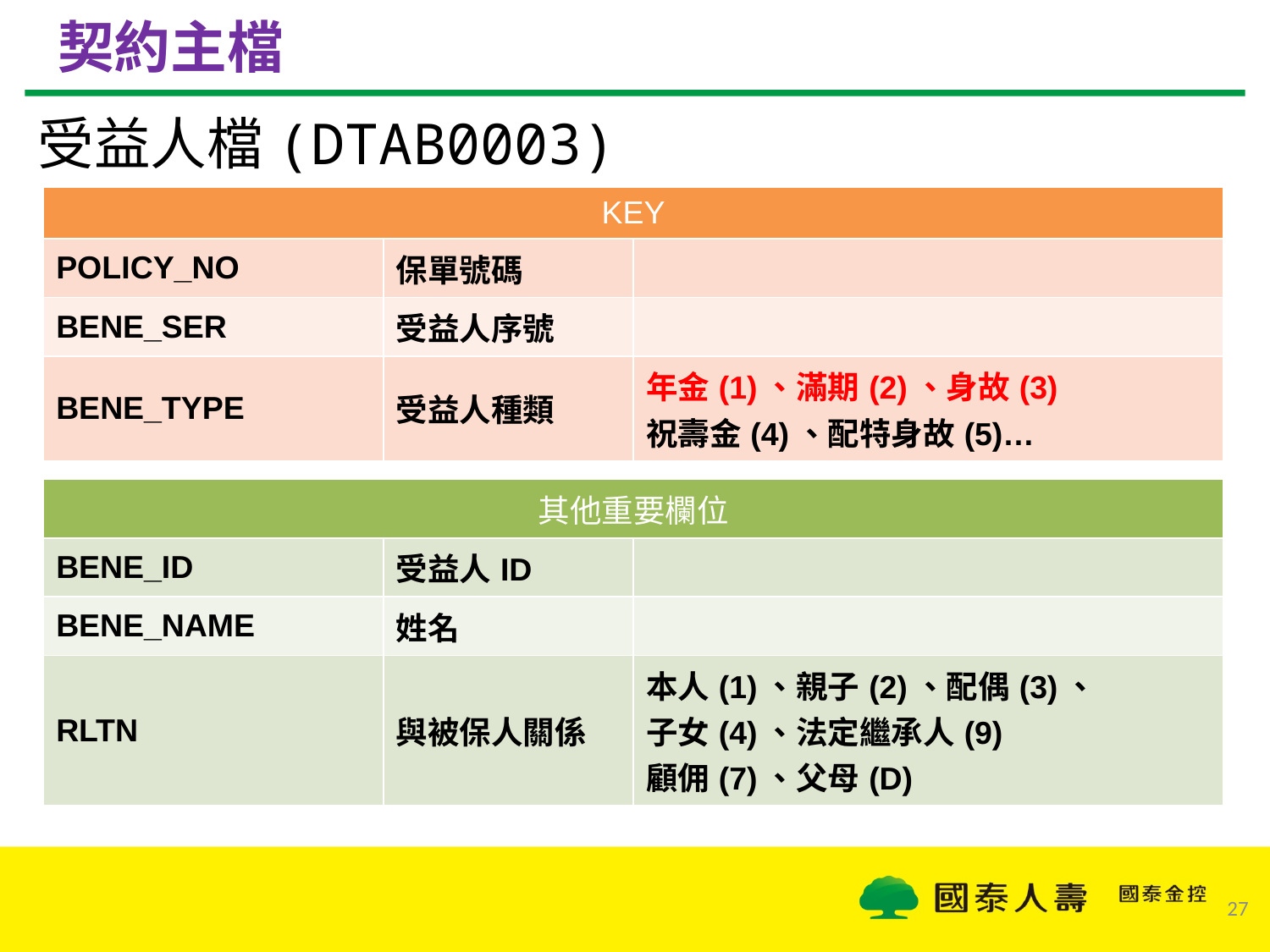

# 契約主檔

受益人檔(DTAB0003)
| KEY |  |  |
| --- | --- | --- |
| POLICY\_NO | 保單號碼 |  |
| BENE\_SER | 受益人序號 |  |
| BENE\_TYPE | 受益人種類 | 年金(1)、滿期(2)、身故(3) 祝壽金(4)、配特身故(5)… |
| 其他重要欄位 |  |  |
| --- | --- | --- |
| BENE\_ID | 受益人ID |  |
| BENE\_NAME | 姓名 |  |
| RLTN | 與被保人關係 | 本人(1)、親子(2)、配偶(3)、 子女(4)、法定繼承人(9) 顧佣(7)、父母(D) |
27